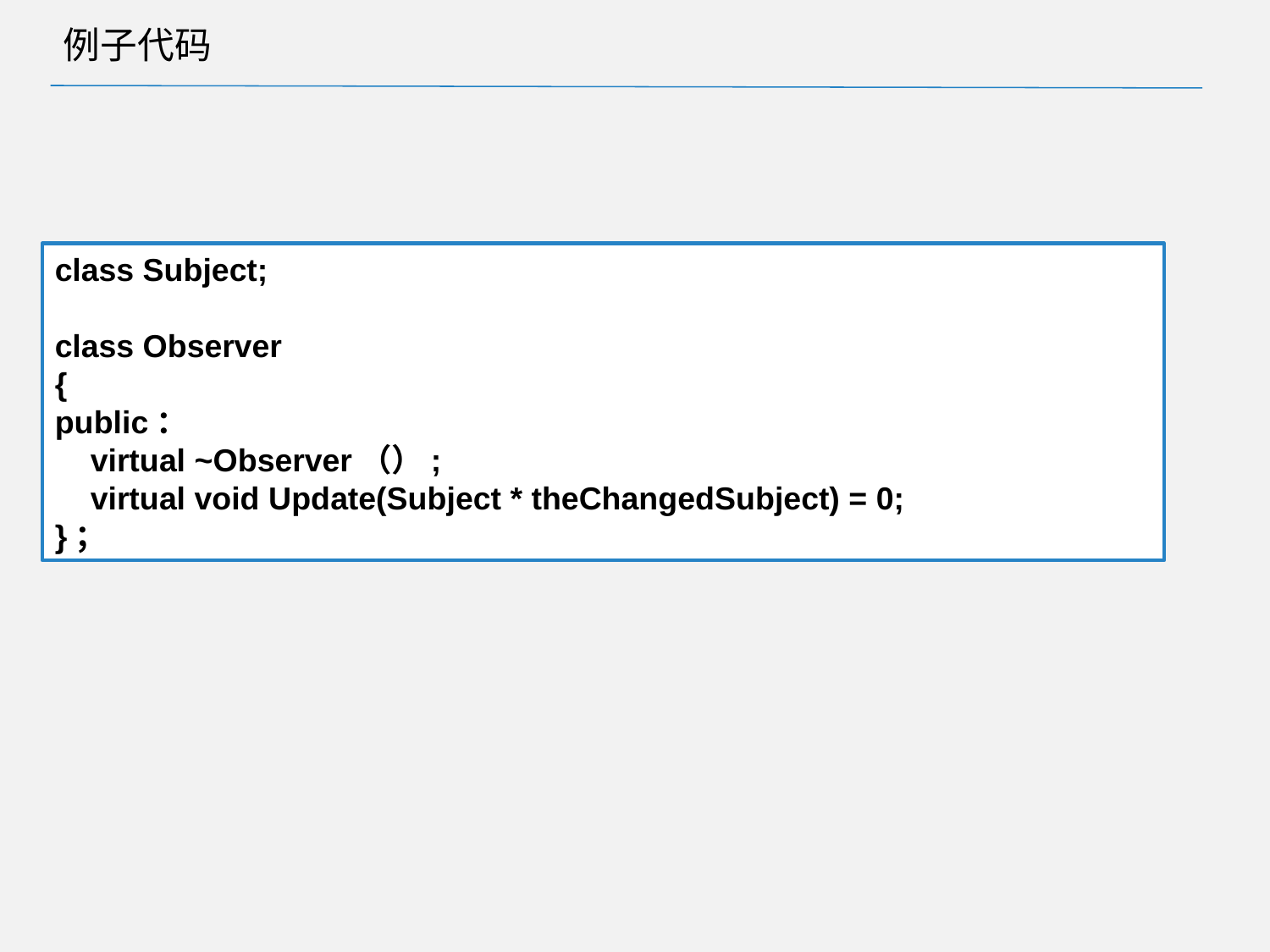

# 例子代码
class Subject;

class Observer
{
public：
    virtual ~Observer（）;
    virtual void Update(Subject * theChangedSubject) = 0;
}；